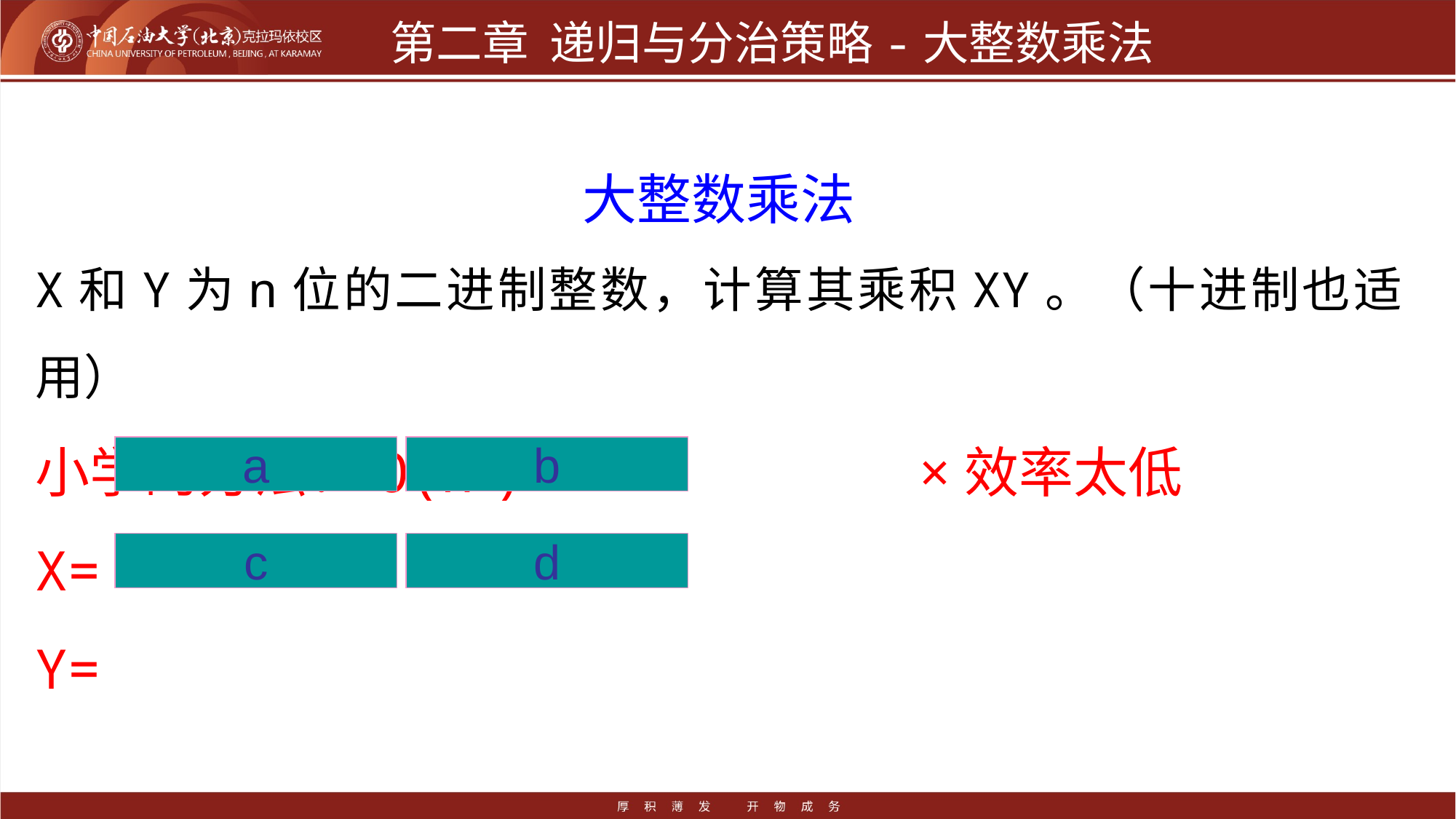

# 第二章  递归与分治策略-大整数乘法
大整数乘法
X和Y为n位的二进制整数，计算其乘积XY。（十进制也适用）
小学的方法：O(n2)            ×效率太低
X=
Y=

a
b
c
d